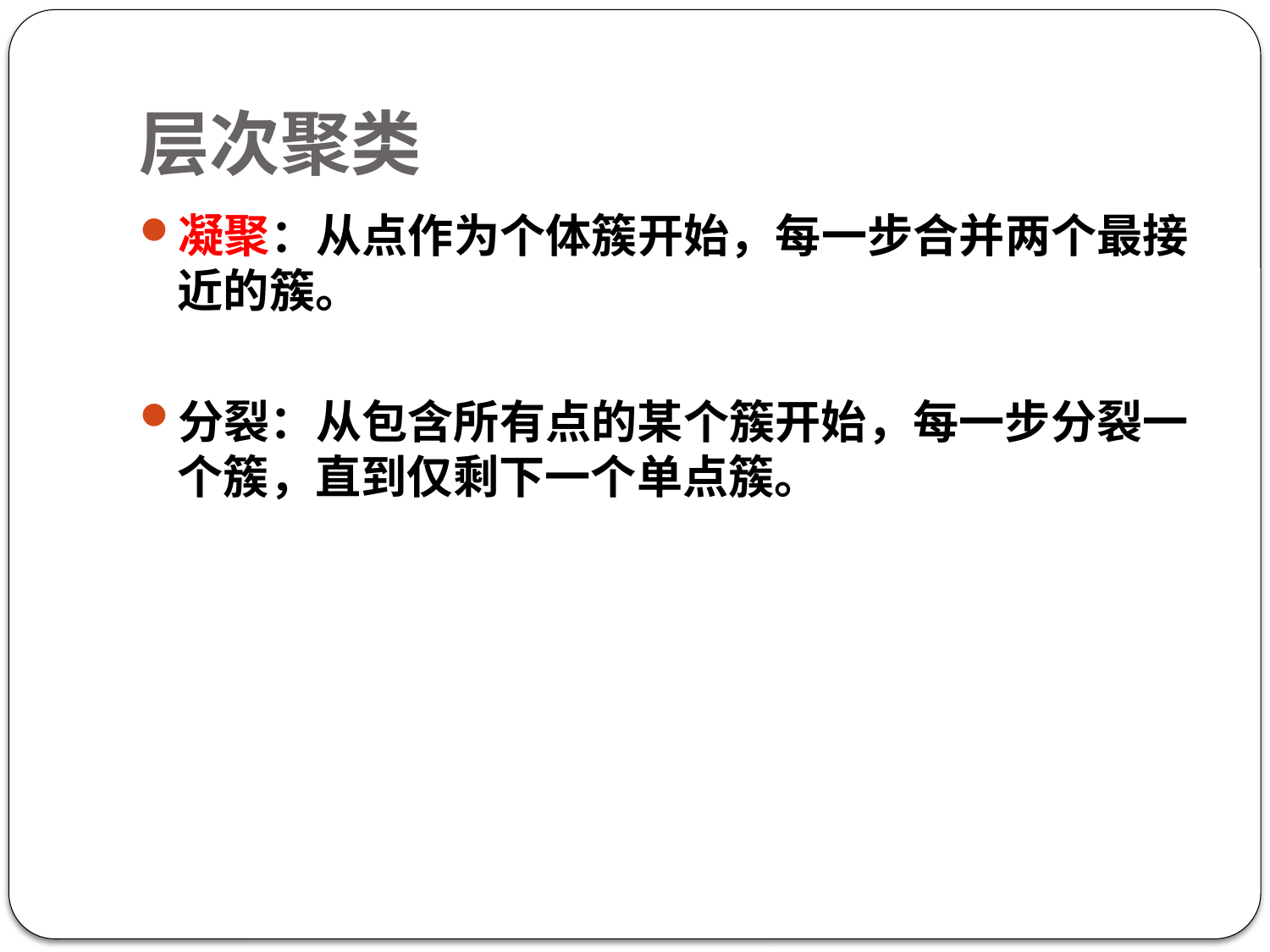

# 层次聚类
凝聚：从点作为个体簇开始，每一步合并两个最接近的簇。

分裂：从包含所有点的某个簇开始，每一步分裂一个簇，直到仅剩下一个单点簇。